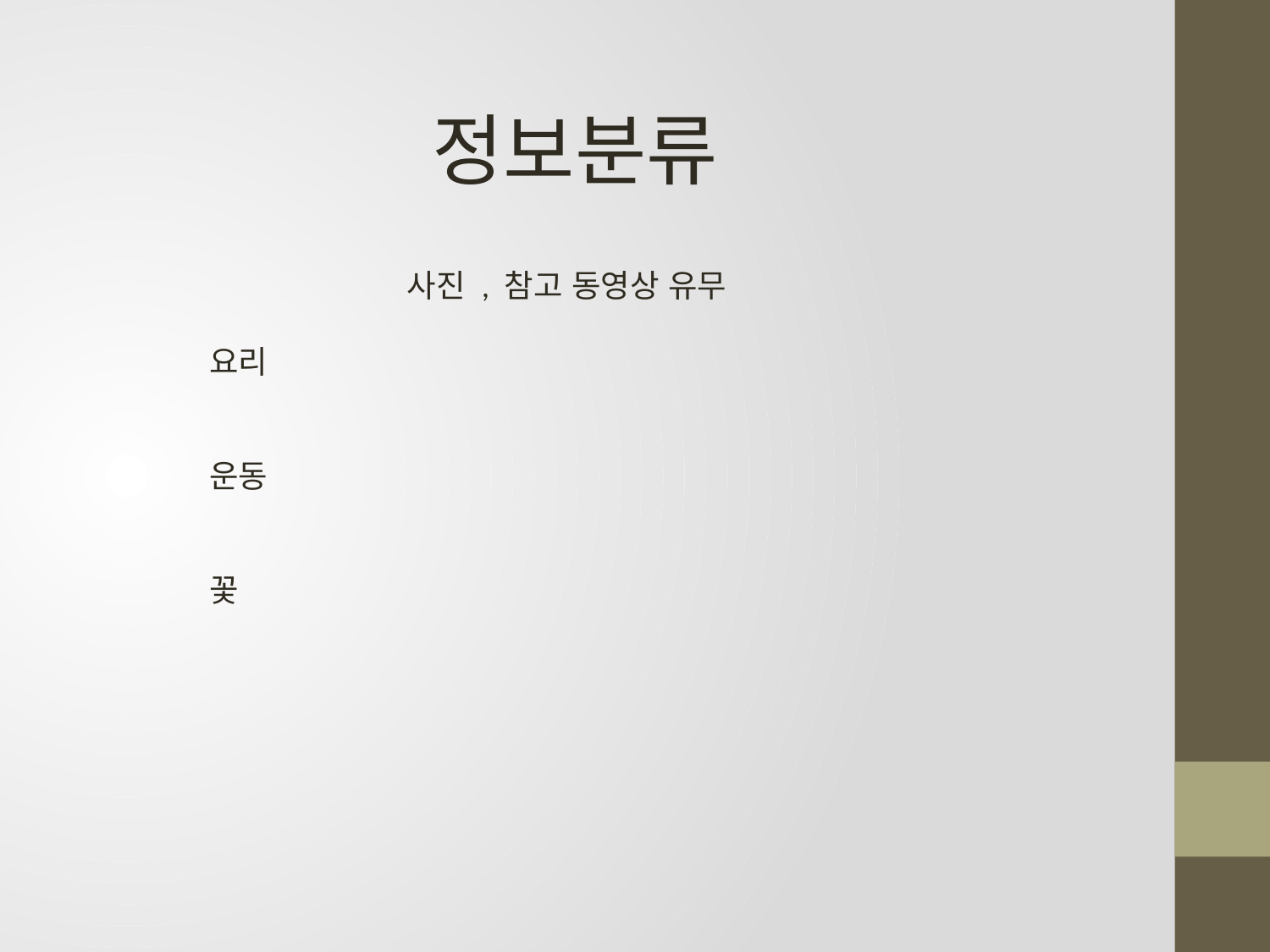

정보분류
사진 , 참고 동영상 유무

요리

운동

꽃